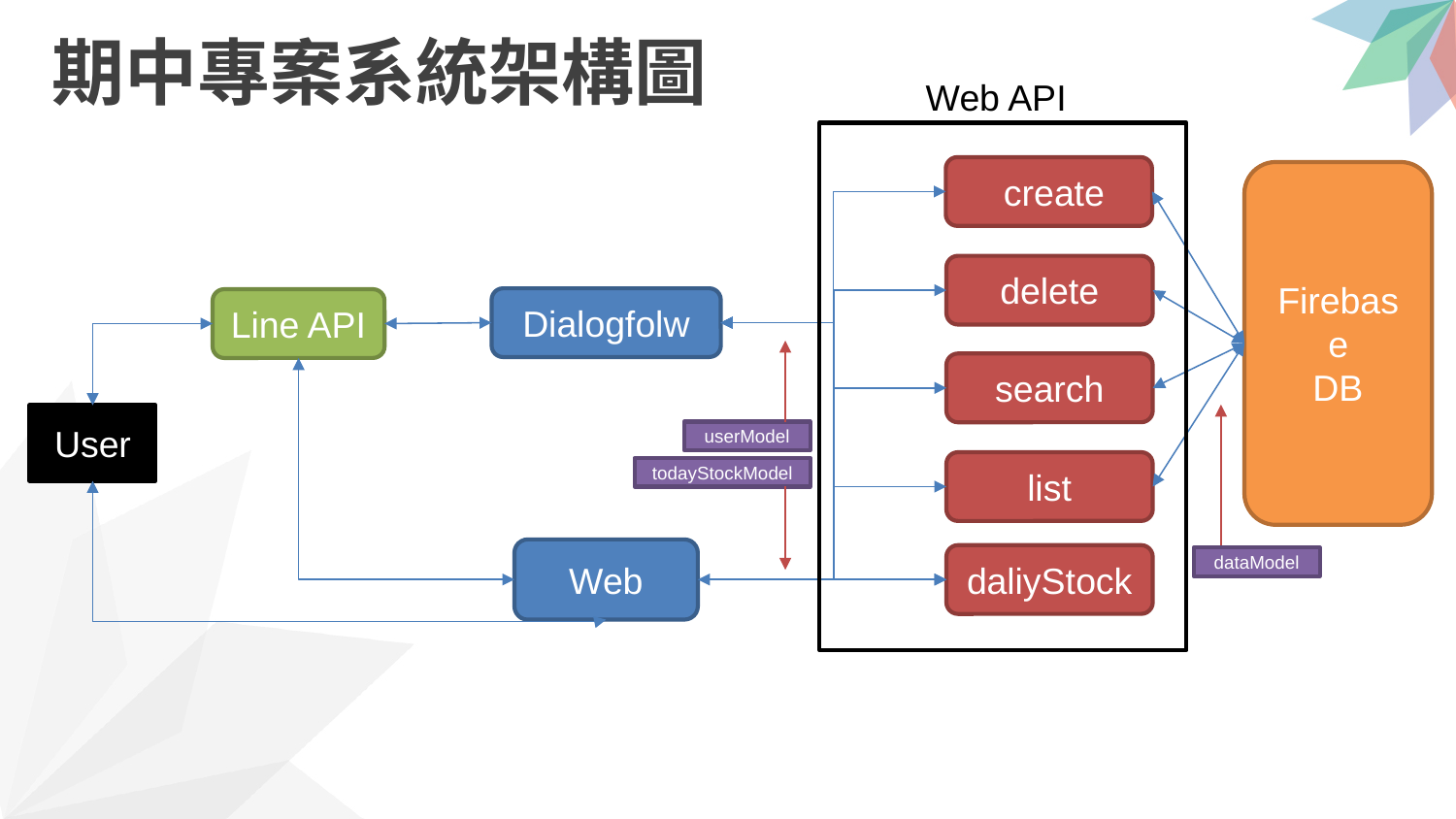

# 期中專案系統架構圖
Web API

 create
Firebase
DB
delete
Dialogfolw
Line API
search
User
userModel
list
todayStockModel
Web
daliyStock
dataModel